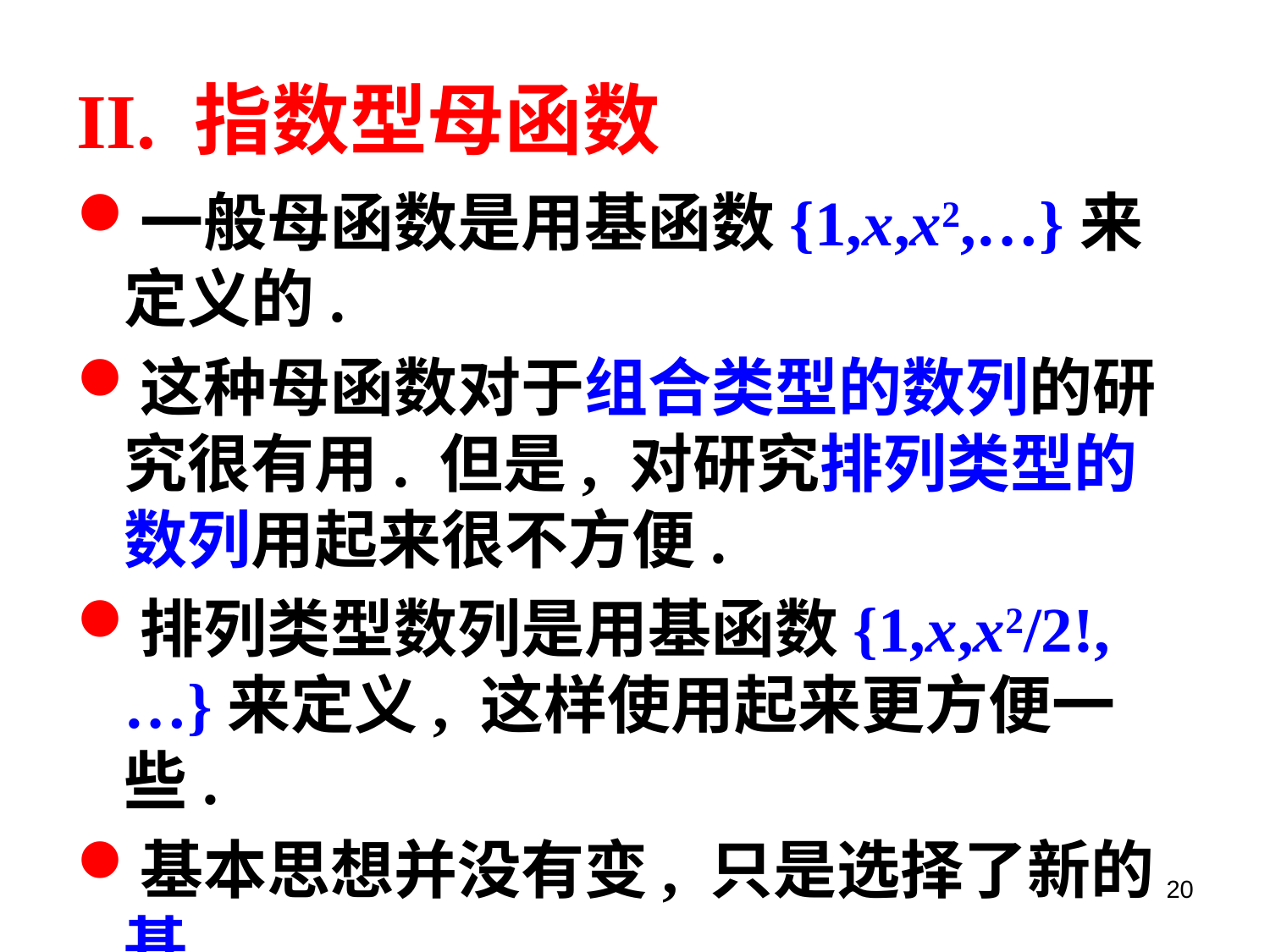

# II. 指数型母函数
一般母函数是用基函数{1,x,x2,…}来定义的.
这种母函数对于组合类型的数列的研 究很有用. 但是, 对研究排列类型的数列用起来很不方便.
排列类型数列是用基函数{1,x,x2/2!,…}来定义, 这样使用起来更方便一些.
基本思想并没有变, 只是选择了新的基.
20